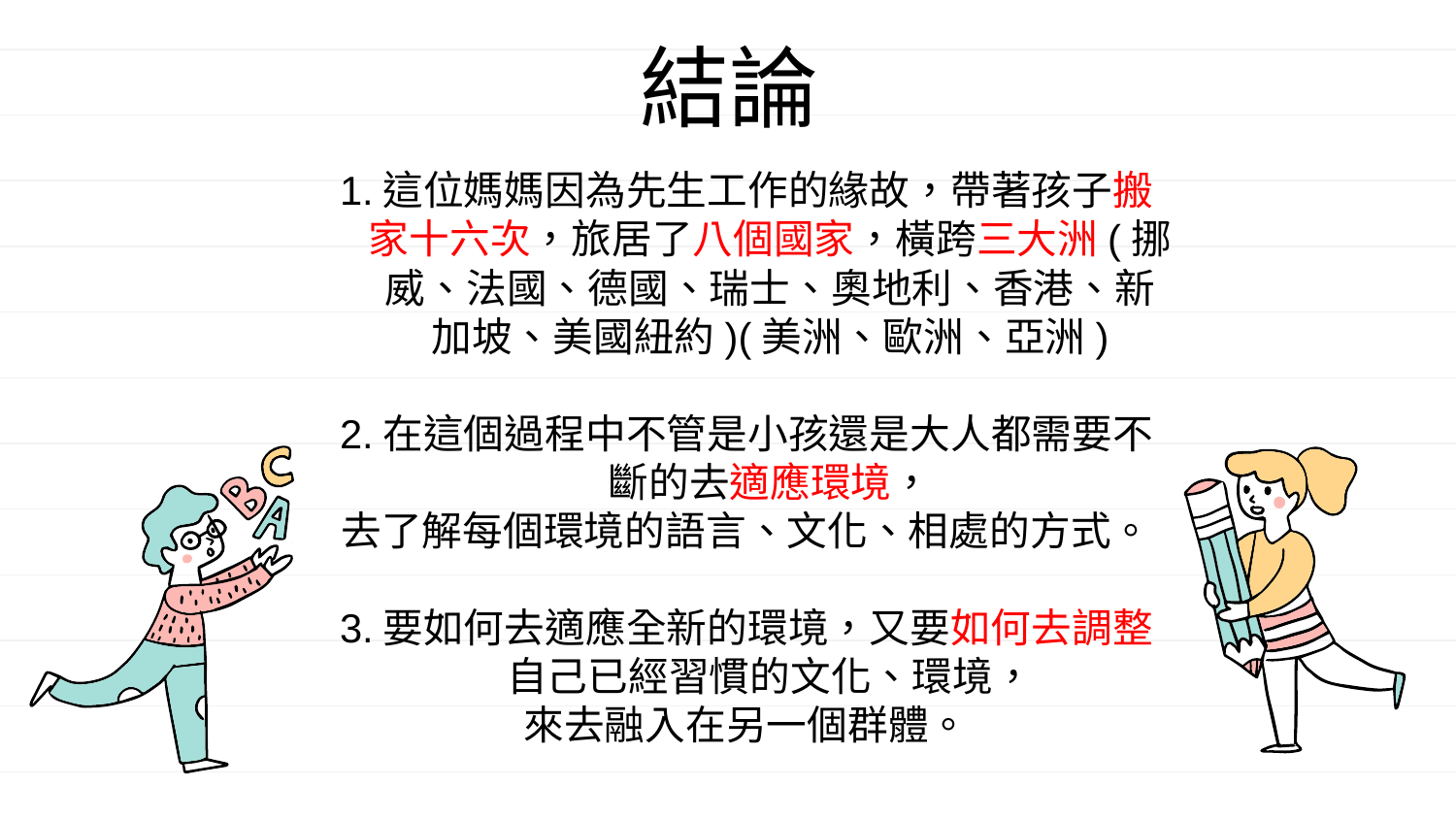

# 結論
1.這位媽媽因為先生工作的緣故，帶著孩子搬家十六次，旅居了八個國家，橫跨三大洲(挪威、法國、德國、瑞士、奧地利、香港、新加坡、美國紐約)(美洲、歐洲、亞洲)

2.在這個過程中不管是小孩還是大人都需要不斷的去適應環境，
去了解每個環境的語言、文化、相處的方式。

3.要如何去適應全新的環境，又要如何去調整自己已經習慣的文化、環境，
來去融入在另一個群體。